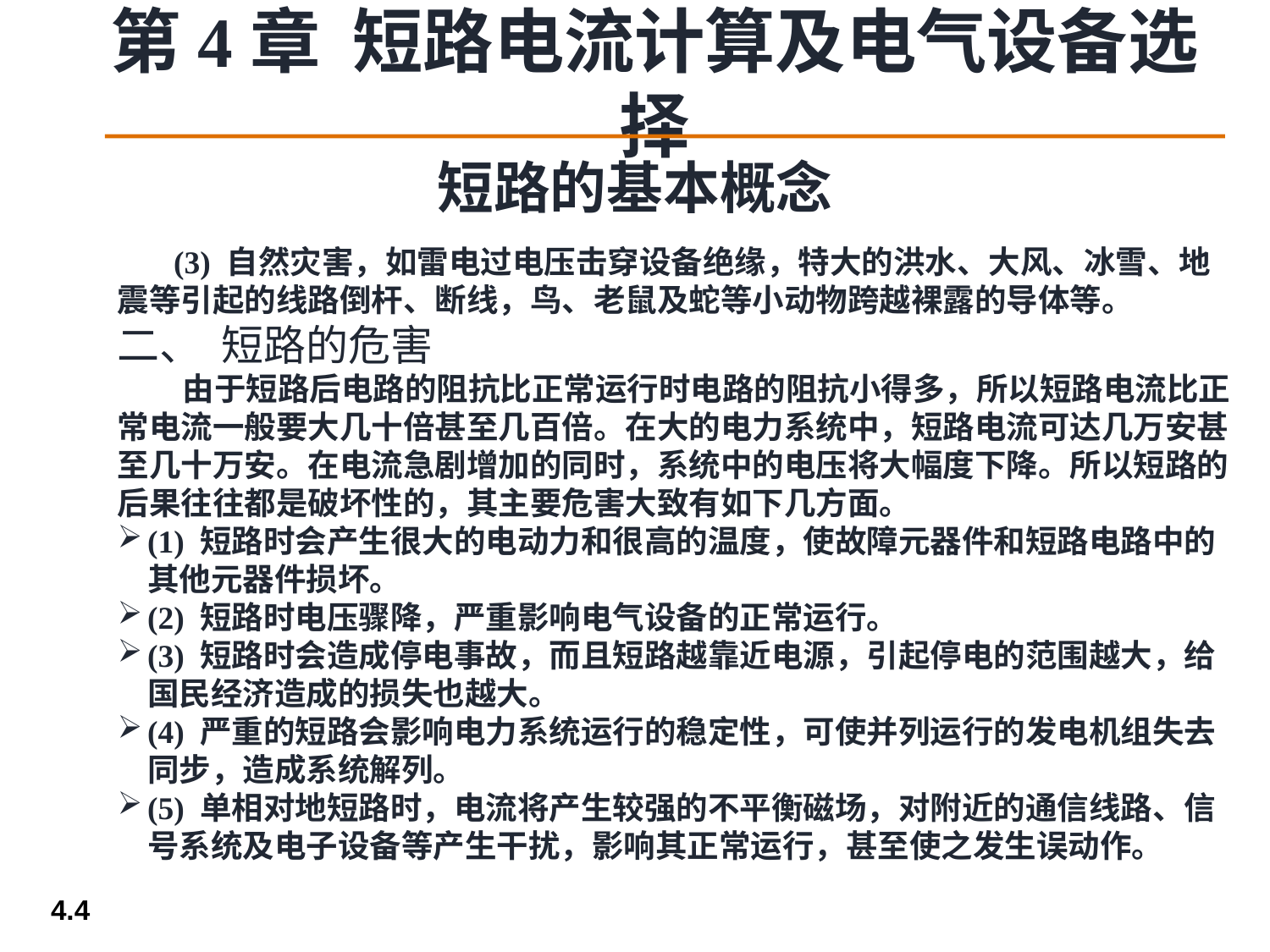

短路的基本概念
       (3) 自然灾害，如雷电过电压击穿设备绝缘，特大的洪水、大风、冰雪、地震等引起的线路倒杆、断线，鸟、老鼠及蛇等小动物跨越裸露的导体等。
二、  短路的危害
        由于短路后电路的阻抗比正常运行时电路的阻抗小得多，所以短路电流比正常电流一般要大几十倍甚至几百倍。在大的电力系统中，短路电流可达几万安甚至几十万安。在电流急剧增加的同时，系统中的电压将大幅度下降。所以短路的后果往往都是破坏性的，其主要危害大致有如下几方面。
(1) 短路时会产生很大的电动力和很高的温度，使故障元器件和短路电路中的其他元器件损坏。
(2) 短路时电压骤降，严重影响电气设备的正常运行。
(3) 短路时会造成停电事故，而且短路越靠近电源，引起停电的范围越大，给国民经济造成的损失也越大。
(4) 严重的短路会影响电力系统运行的稳定性，可使并列运行的发电机组失去同步，造成系统解列。
(5) 单相对地短路时，电流将产生较强的不平衡磁场，对附近的通信线路、信号系统及电子设备等产生干扰，影响其正常运行，甚至使之发生误动作。